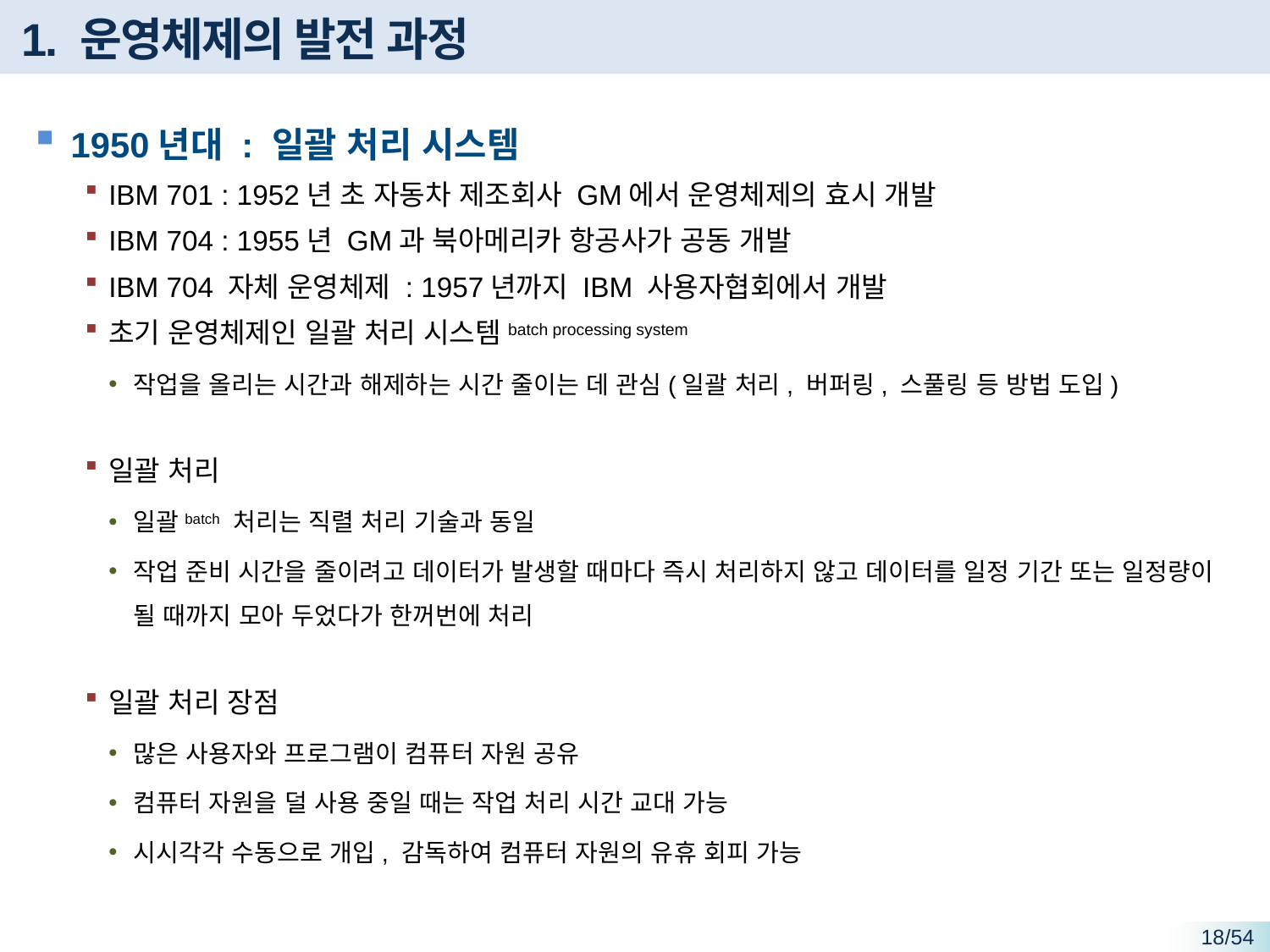

# 1. 운영체제의 발전 과정
1950년대 : 일괄 처리 시스템
IBM 701 : 1952년 초 자동차 제조회사 GM에서 운영체제의 효시 개발
IBM 704 : 1955년 GM과 북아메리카 항공사가 공동 개발
IBM 704 자체 운영체제 : 1957년까지 IBM 사용자협회에서 개발
초기 운영체제인 일괄 처리 시스템batch processing system
작업을 올리는 시간과 해제하는 시간 줄이는 데 관심(일괄 처리, 버퍼링, 스풀링 등 방법 도입)

일괄 처리
일괄batch 처리는 직렬 처리 기술과 동일
작업 준비 시간을 줄이려고 데이터가 발생할 때마다 즉시 처리하지 않고 데이터를 일정 기간 또는 일정량이 될 때까지 모아 두었다가 한꺼번에 처리

일괄 처리 장점
많은 사용자와 프로그램이 컴퓨터 자원 공유
컴퓨터 자원을 덜 사용 중일 때는 작업 처리 시간 교대 가능
시시각각 수동으로 개입, 감독하여 컴퓨터 자원의 유휴 회피 가능